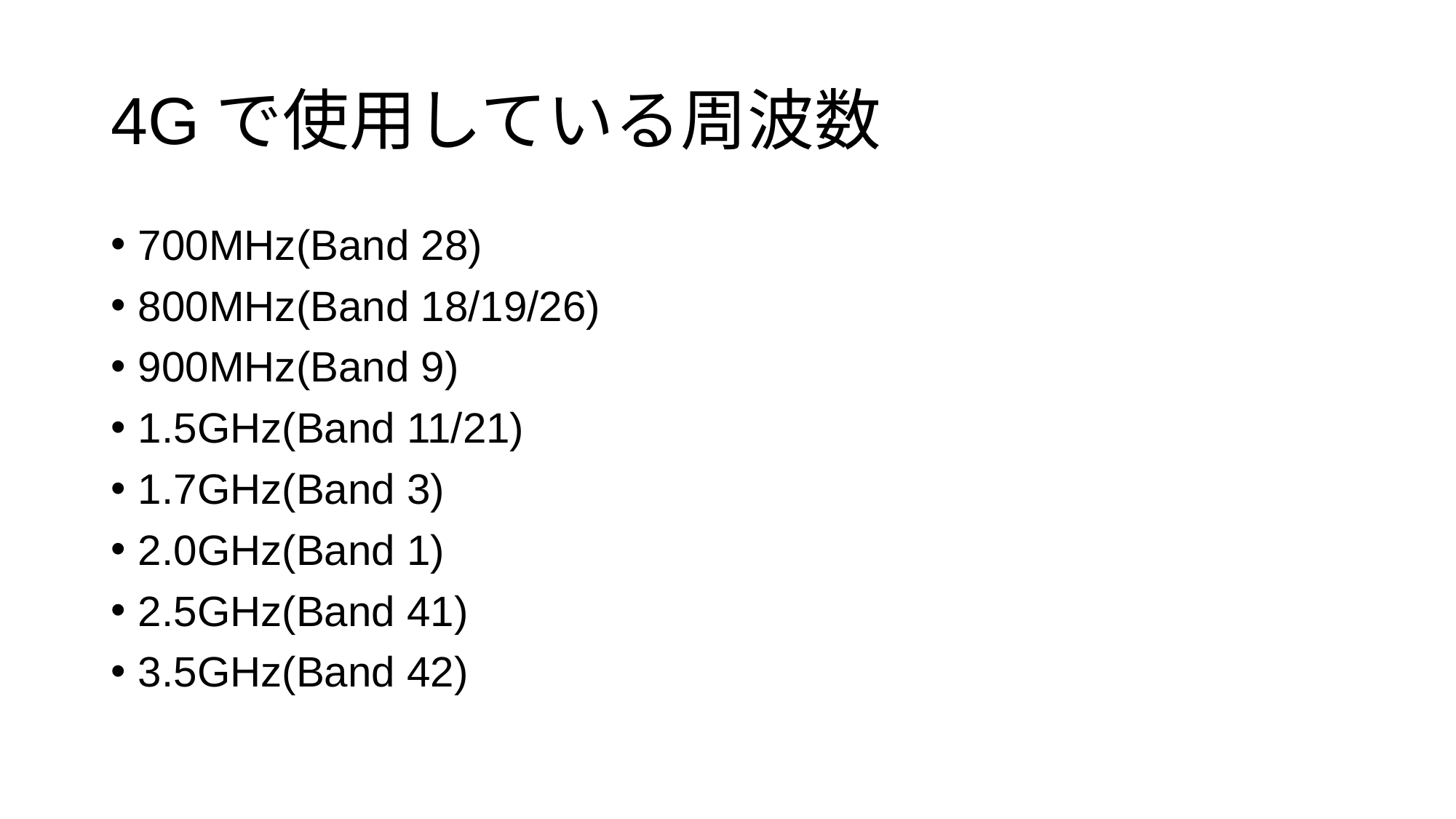

# 4Gで使用している周波数
700MHz(Band 28)
800MHz(Band 18/19/26)
900MHz(Band 9)
1.5GHz(Band 11/21)
1.7GHz(Band 3)
2.0GHz(Band 1)
2.5GHz(Band 41)
3.5GHz(Band 42)